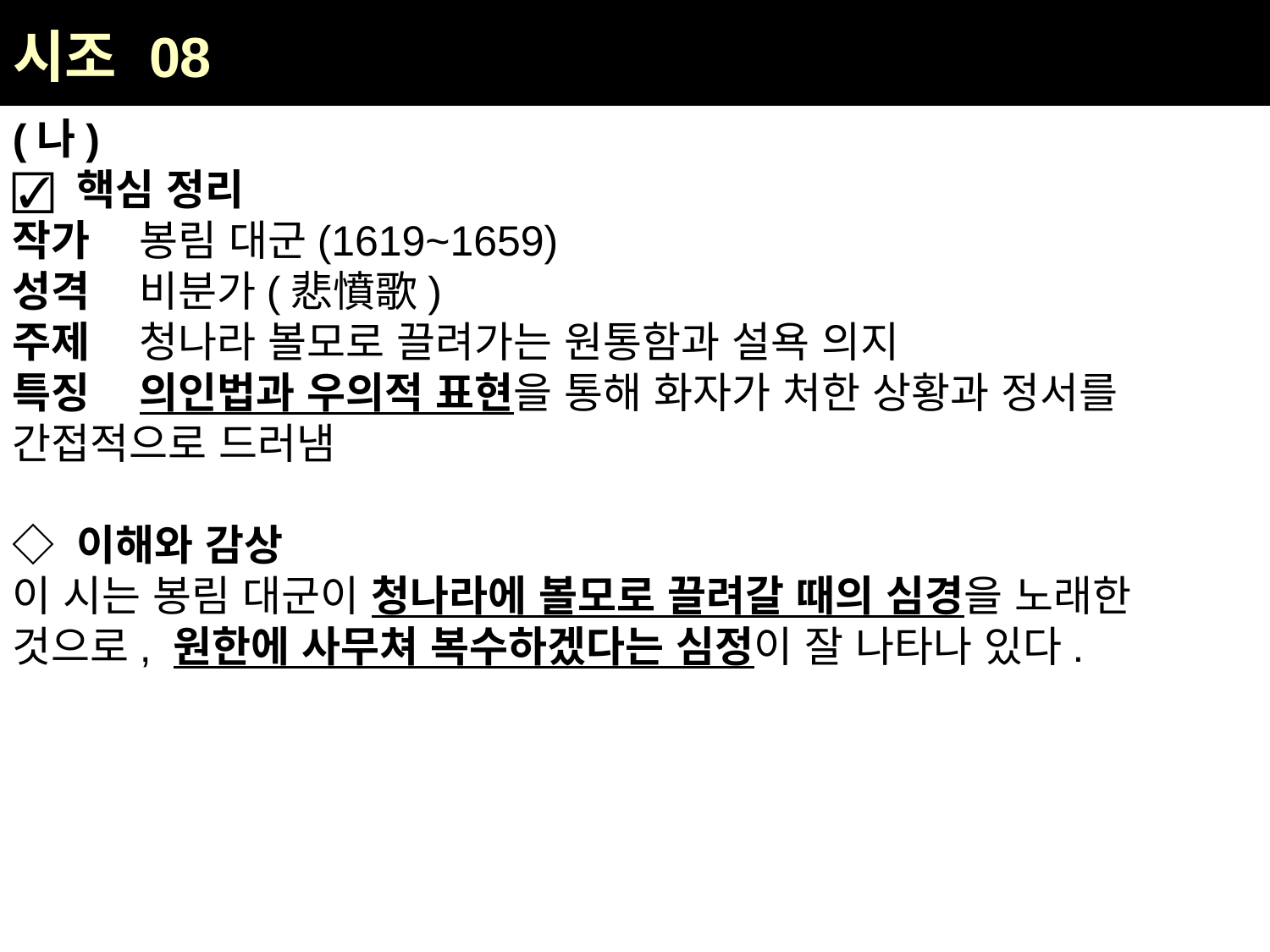

| 시조 08 |
| --- |
(나)
☑ 핵심 정리
작가	봉림 대군(1619~1659)
성격	비분가(悲憤歌)
주제	청나라 볼모로 끌려가는 원통함과 설욕 의지
특징	의인법과 우의적 표현을 통해 화자가 처한 상황과 정서를 간접적으로 드러냄

◇ 이해와 감상
이 시는 봉림 대군이 청나라에 볼모로 끌려갈 때의 심경을 노래한 것으로, 원한에 사무쳐 복수하겠다는 심정이 잘 나타나 있다.